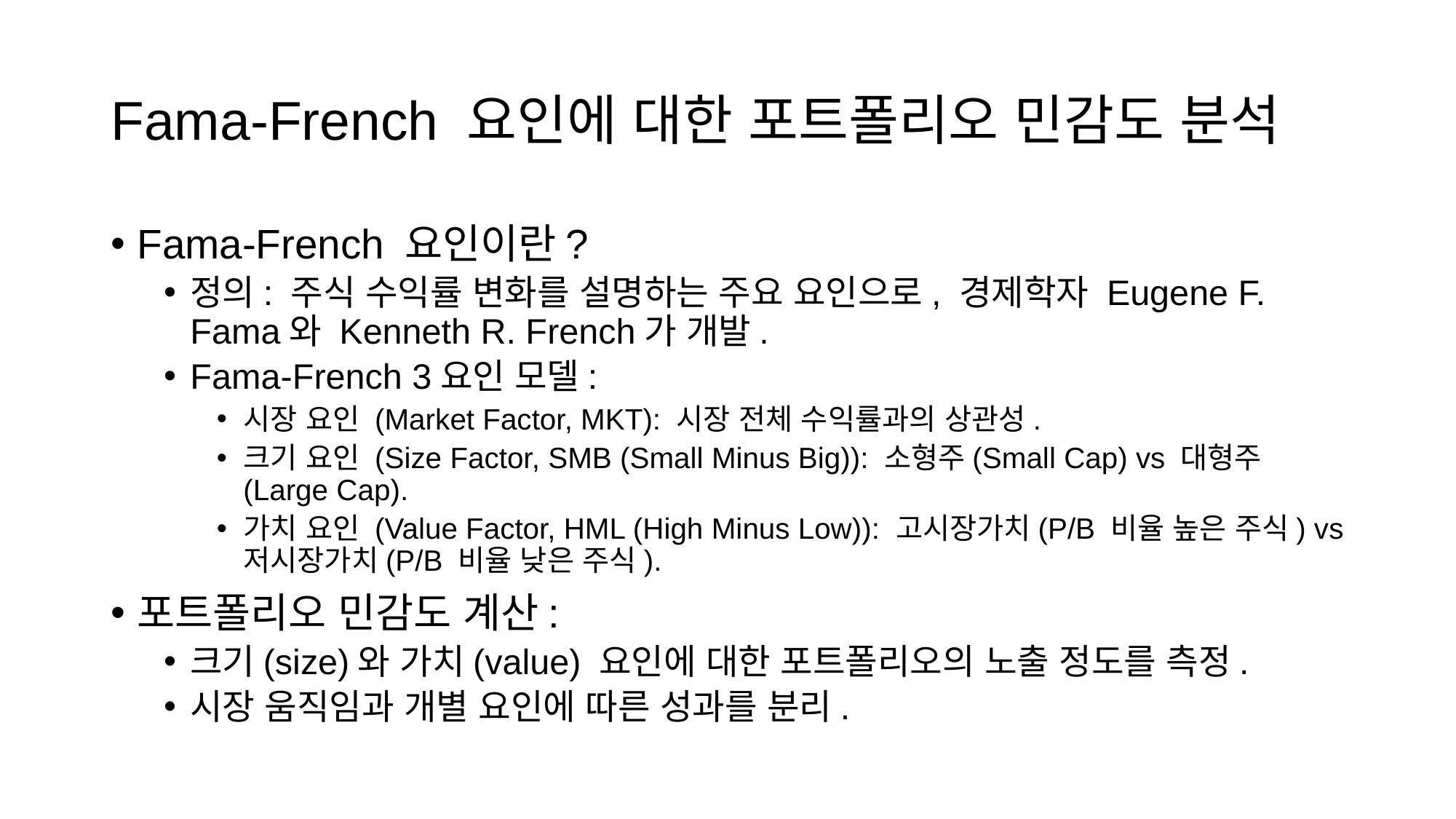

# Fama-French 요인에 대한 포트폴리오 민감도 분석
Fama-French 요인이란?
정의: 주식 수익률 변화를 설명하는 주요 요인으로, 경제학자 Eugene F. Fama와 Kenneth R. French가 개발.
Fama-French 3요인 모델:
시장 요인 (Market Factor, MKT): 시장 전체 수익률과의 상관성.
크기 요인 (Size Factor, SMB (Small Minus Big)): 소형주(Small Cap) vs 대형주(Large Cap).
가치 요인 (Value Factor, HML (High Minus Low)): 고시장가치(P/B 비율 높은 주식) vs 저시장가치(P/B 비율 낮은 주식).
포트폴리오 민감도 계산:
크기(size)와 가치(value) 요인에 대한 포트폴리오의 노출 정도를 측정.
시장 움직임과 개별 요인에 따른 성과를 분리.